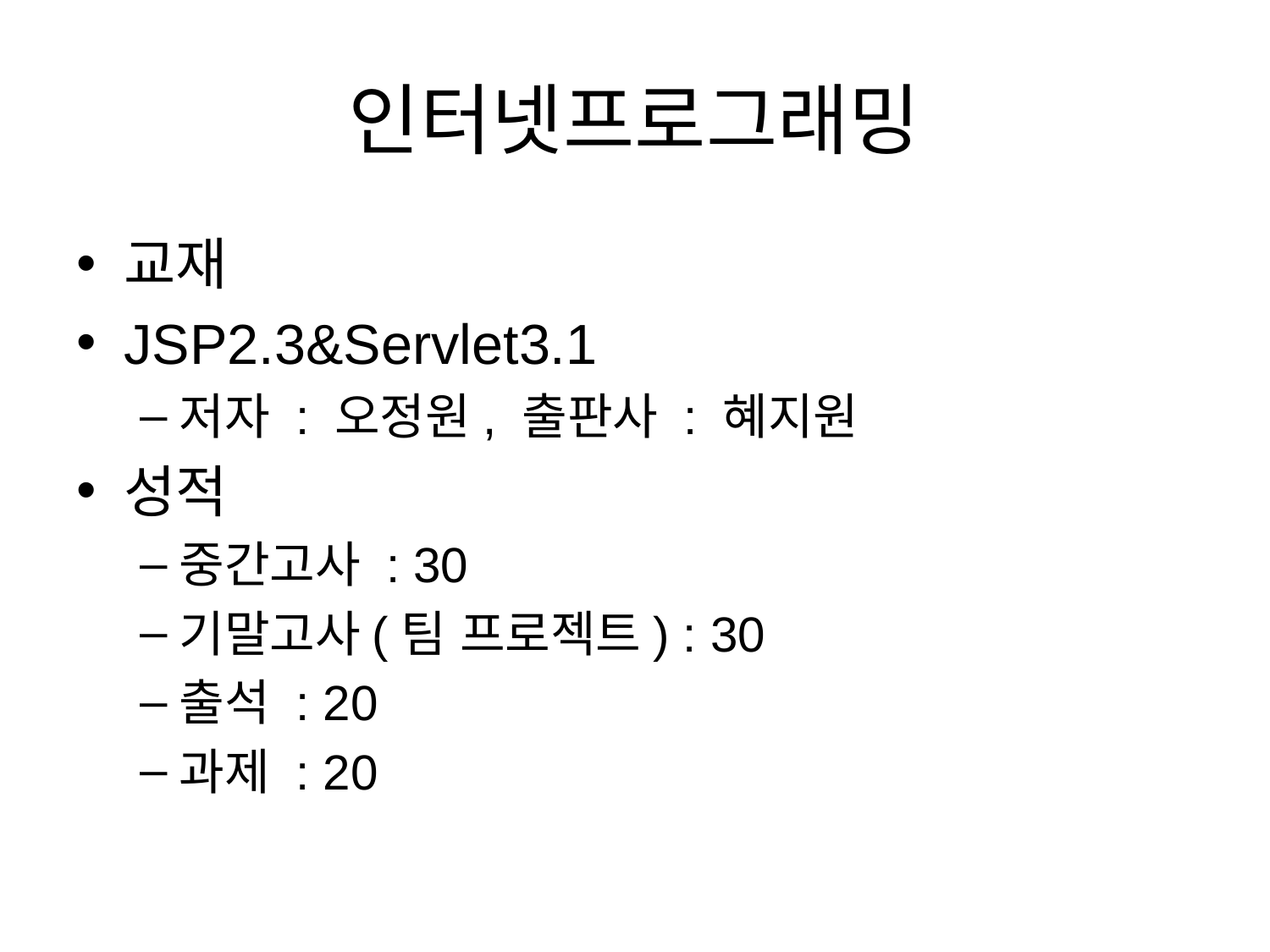

# 인터넷프로그래밍
교재
JSP2.3&Servlet3.1
저자 : 오정원, 출판사 : 혜지원
성적
중간고사 : 30
기말고사(팀 프로젝트) : 30
출석 : 20
과제 : 20